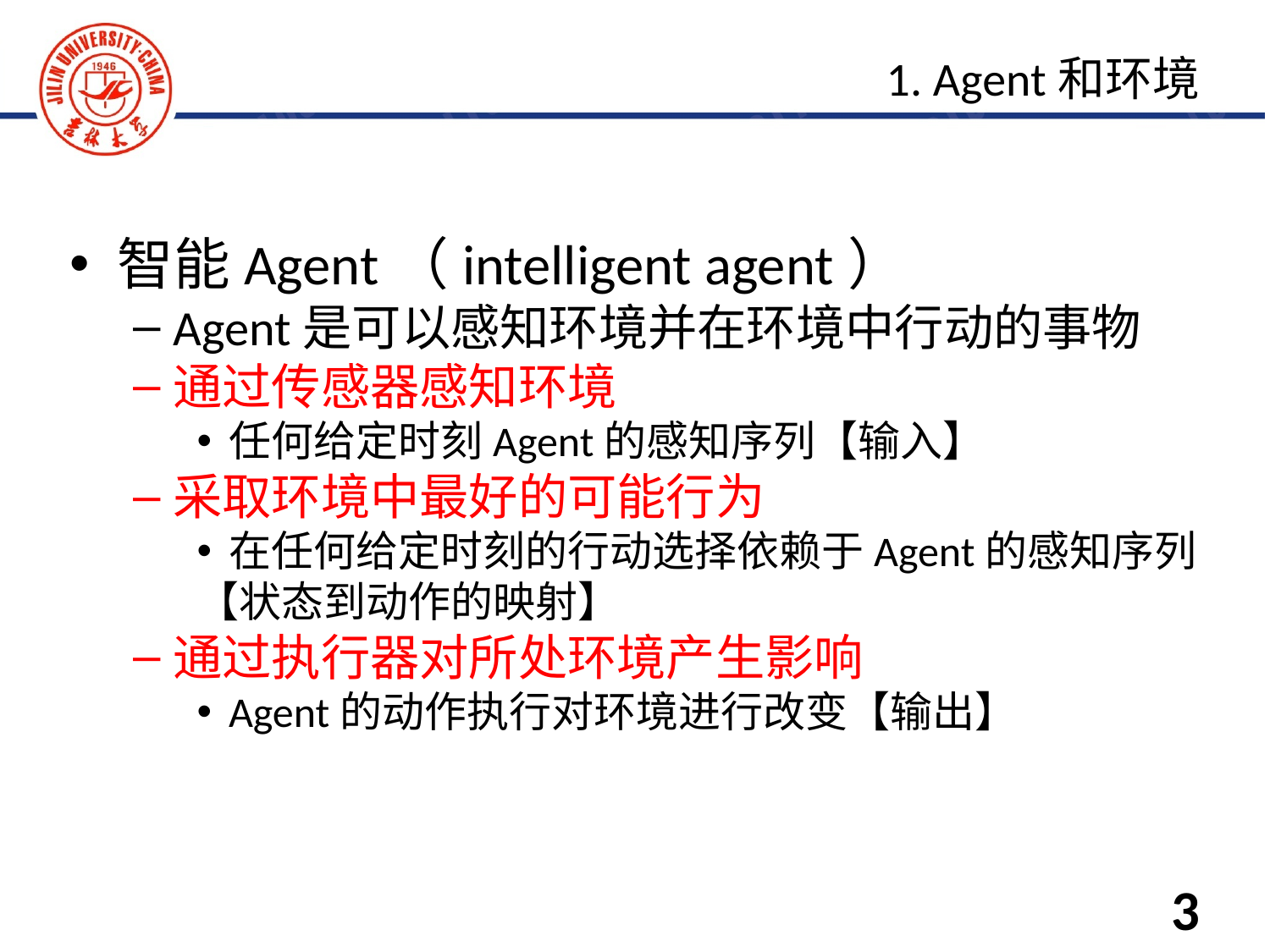

智能Agent（intelligent agent）
Agent是可以感知环境并在环境中行动的事物
通过传感器感知环境
任何给定时刻Agent的感知序列【输入】
采取环境中最好的可能行为
在任何给定时刻的行动选择依赖于Agent的感知序列
【状态到动作的映射】
通过执行器对所处环境产生影响
Agent的动作执行对环境进行改变【输出】
1. Agent和环境
3